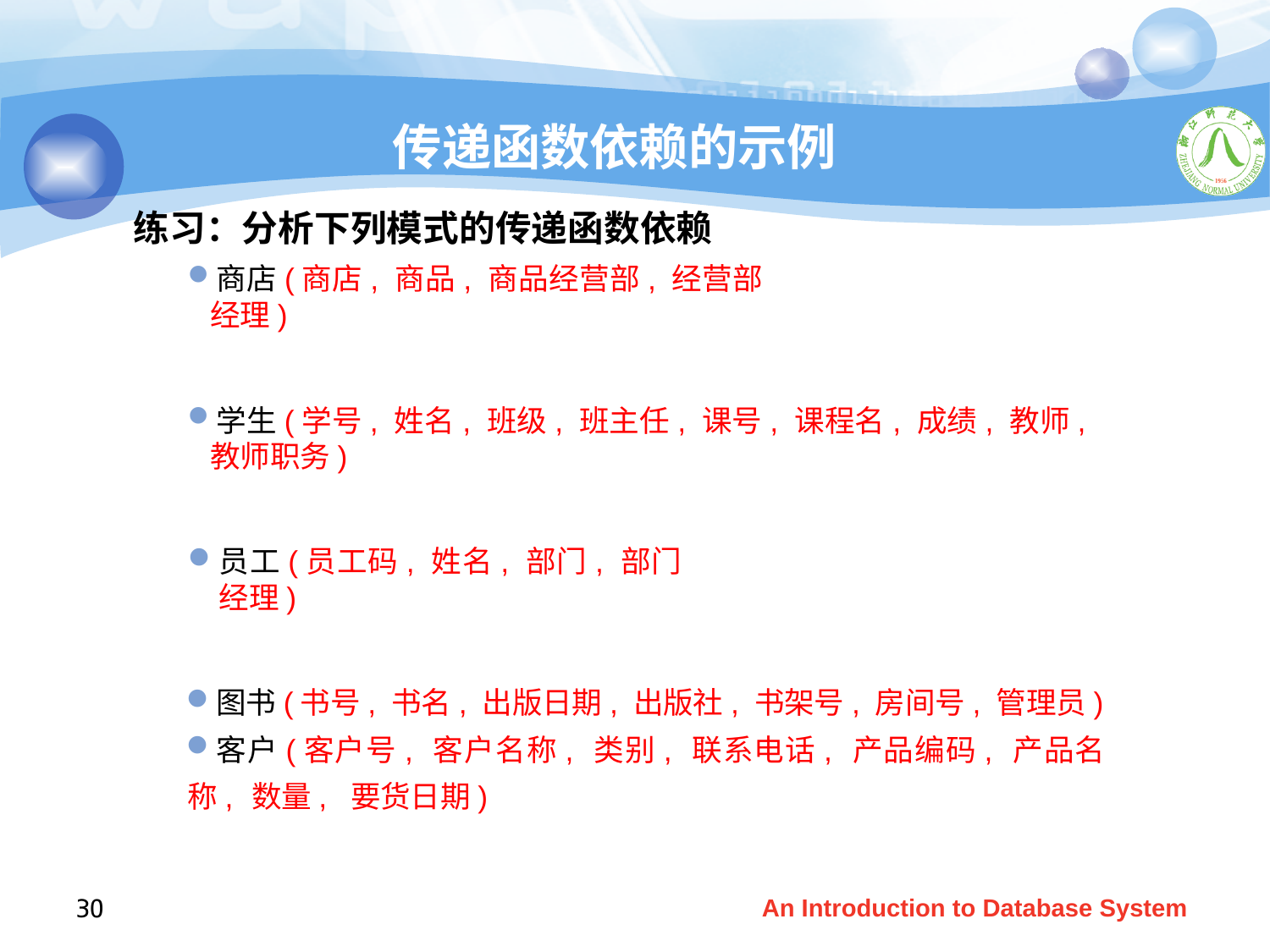

# 传递函数依赖的示例
练习：分析下列模式的传递函数依赖
商店(商店, 商品, 商品经营部, 经营部经理)
学生(学号, 姓名, 班级, 班主任, 课号, 课程名, 成绩, 教师, 教师职务)
员工(员工码, 姓名, 部门, 部门经理)
图书(书号, 书名, 出版日期, 出版社, 书架号, 房间号, 管理员)
客户(客户号, 客户名称, 类别, 联系电话, 产品编码, 产品名称, 数量,  要货日期)
30
An Introduction to Database System